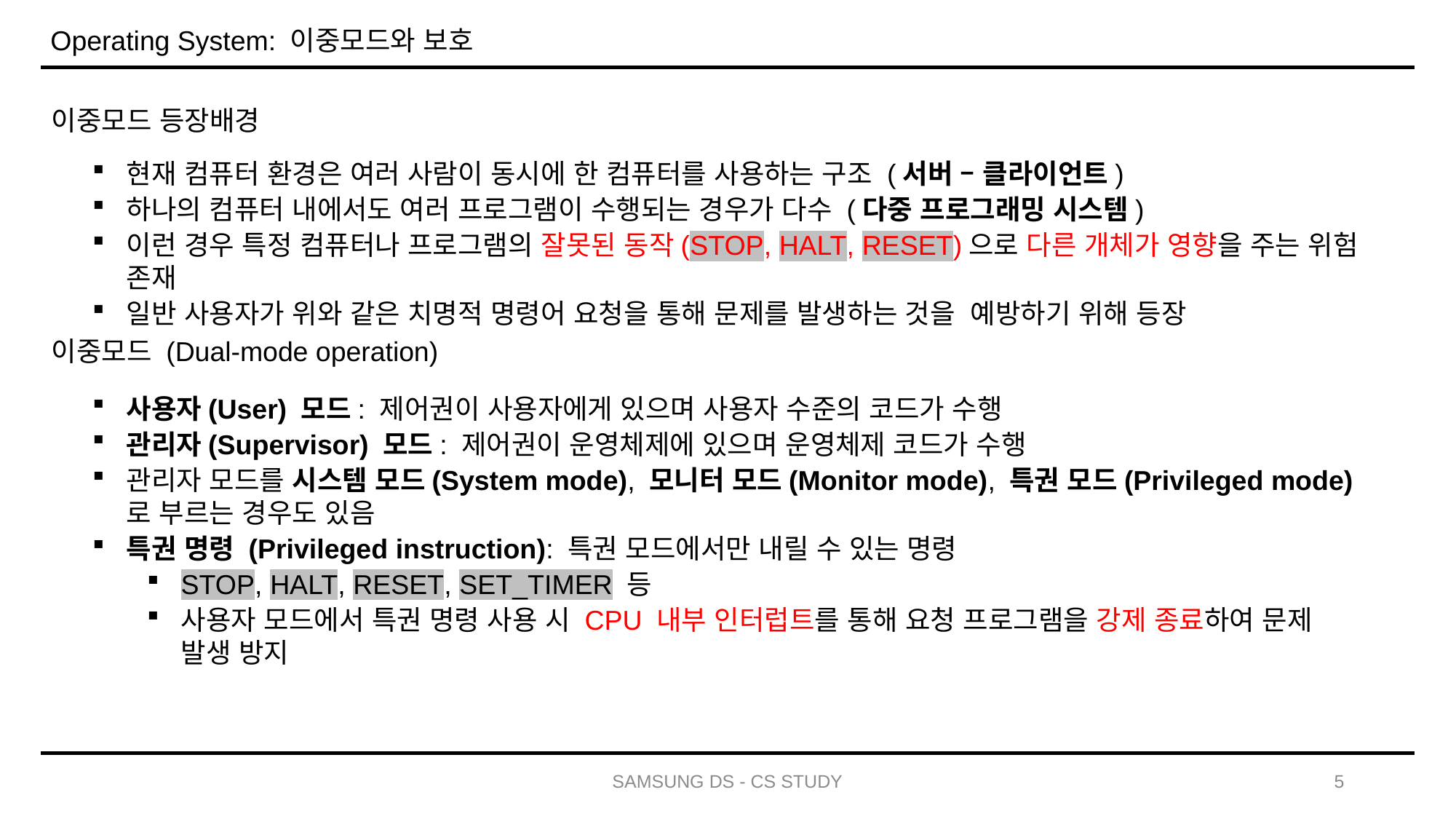

Operating System: 이중모드와 보호
이중모드 등장배경
현재 컴퓨터 환경은 여러 사람이 동시에 한 컴퓨터를 사용하는 구조 (서버 – 클라이언트)
하나의 컴퓨터 내에서도 여러 프로그램이 수행되는 경우가 다수 (다중 프로그래밍 시스템)
이런 경우 특정 컴퓨터나 프로그램의 잘못된 동작(STOP, HALT, RESET)으로 다른 개체가 영향을 주는 위험 존재
일반 사용자가 위와 같은 치명적 명령어 요청을 통해 문제를 발생하는 것을  예방하기 위해 등장
이중모드 (Dual-mode operation)
사용자(User) 모드: 제어권이 사용자에게 있으며 사용자 수준의 코드가 수행
관리자(Supervisor) 모드: 제어권이 운영체제에 있으며 운영체제 코드가 수행
관리자 모드를 시스템 모드(System mode), 모니터 모드(Monitor mode), 특권 모드(Privileged mode) 로 부르는 경우도 있음
특권 명령 (Privileged instruction): 특권 모드에서만 내릴 수 있는 명령
STOP, HALT, RESET, SET_TIMER 등
사용자 모드에서 특권 명령 사용 시 CPU 내부 인터럽트를 통해 요청 프로그램을 강제 종료하여 문제 발생 방지
SAMSUNG DS - CS STUDY
5